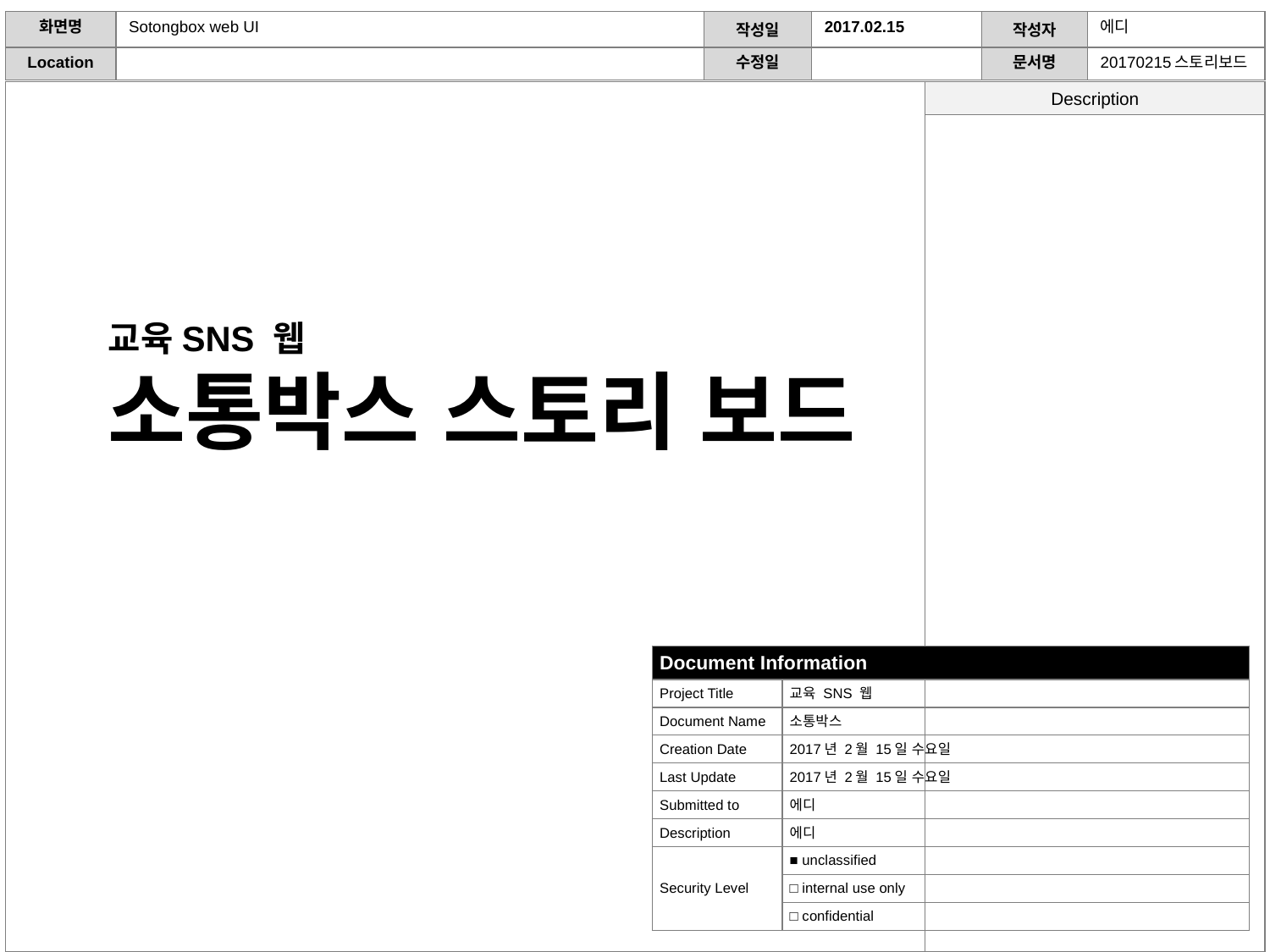

# 교육SNS 웹 소통박스 스토리 보드
| Document Information |  |
| --- | --- |
| Project Title | 교육 SNS 웹 |
| Document Name | 소통박스 |
| Creation Date | 2017년 2월 15일 수요일 |
| Last Update | 2017년 2월 15일 수요일 |
| Submitted to | 에디 |
| Description | 에디 |
| Security Level | ■ unclassified |
|  | □ internal use only |
|  | □ confidential |